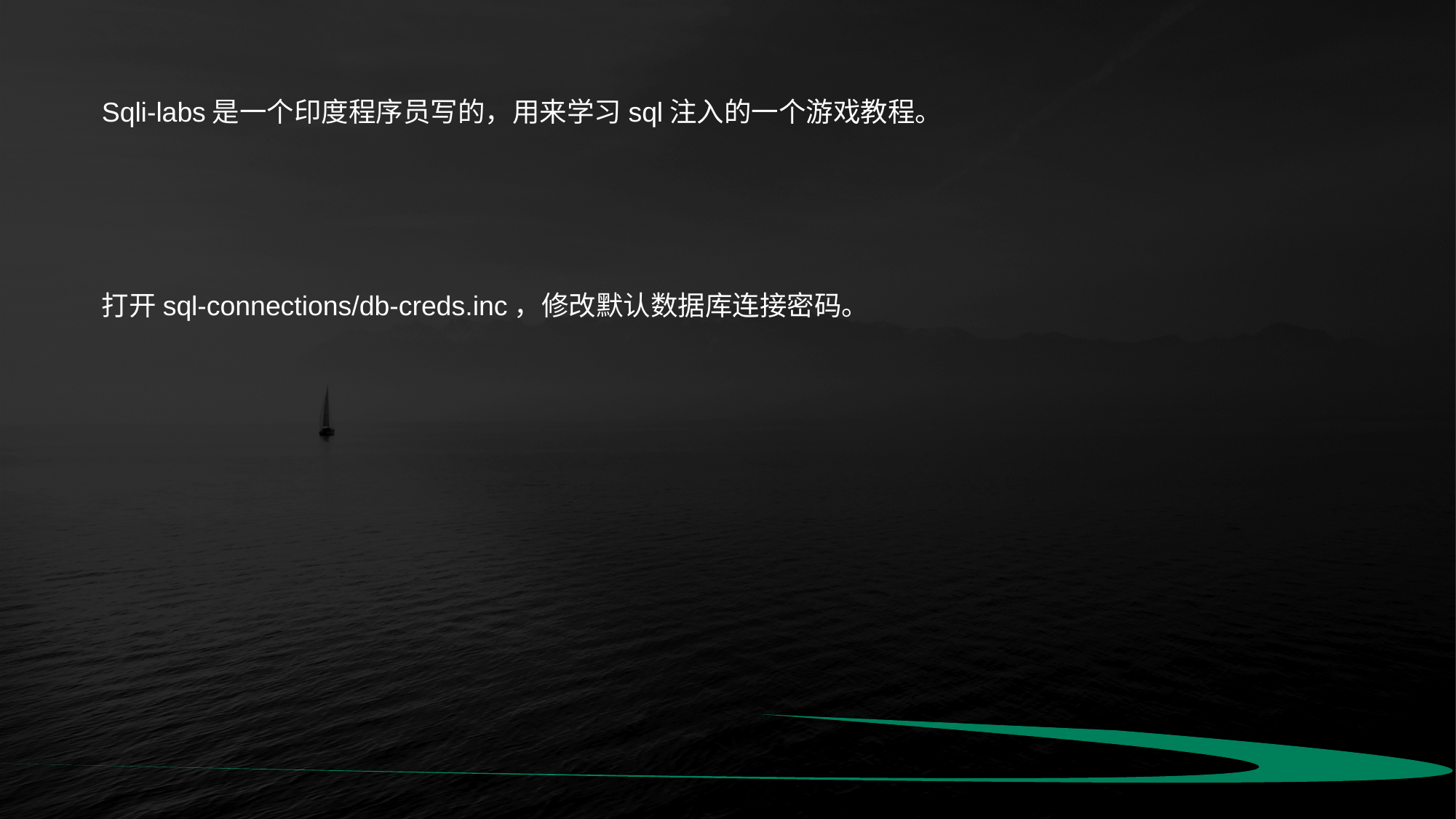

Sqli-labs是一个印度程序员写的，用来学习sql注入的一个游戏教程。
打开sql-connections/db-creds.inc，修改默认数据库连接密码。